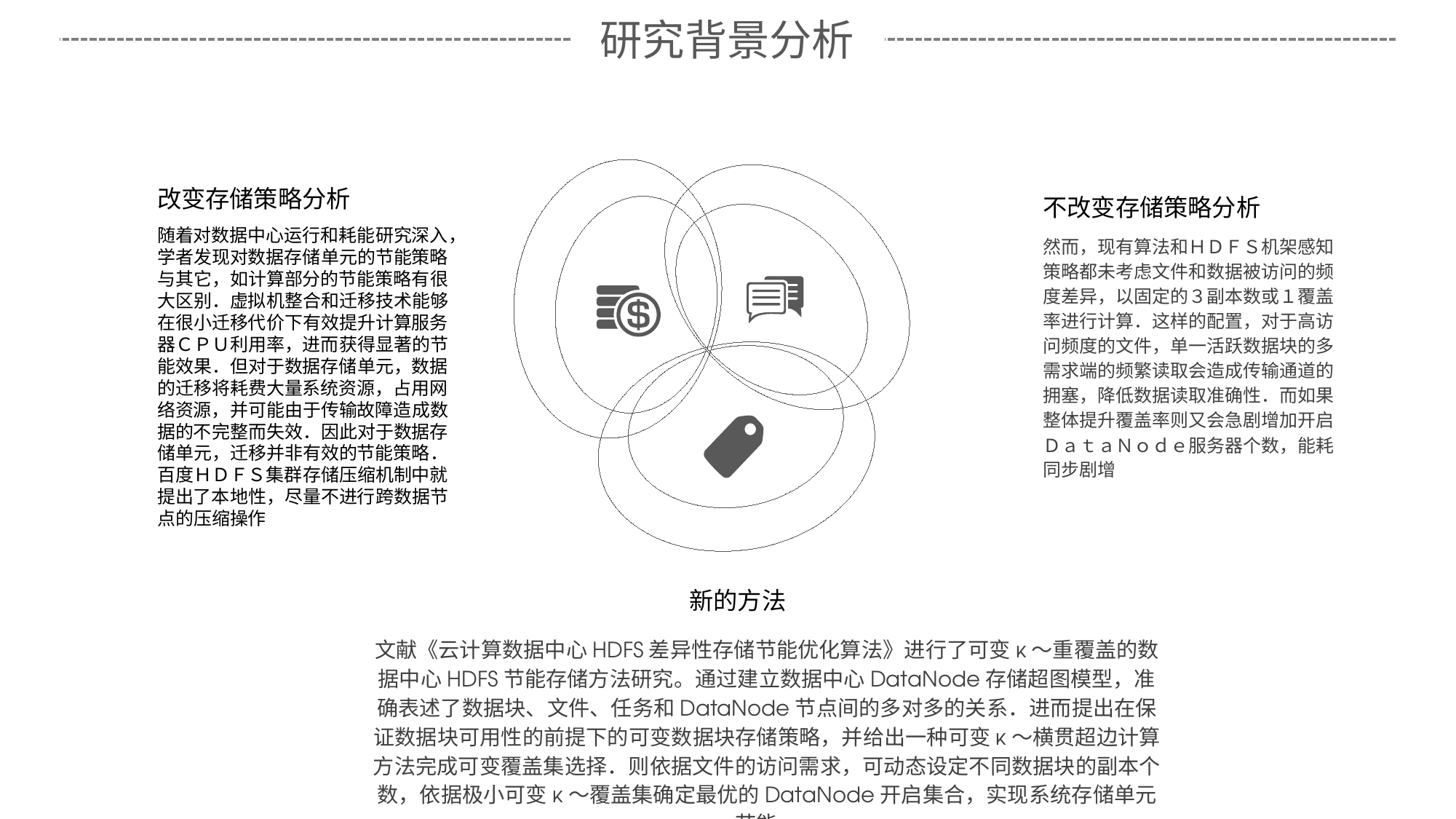

研究背景分析

改变存储策略分析
不改变存储策略分析
随着对数据中心运行和耗能研究深入，学者发现对数据存储单元的节能策略与其它，如计算部分的节能策略有很大区别．虚拟机整合和迁移技术能够在很小迁移代价下有效提升计算服务器ＣＰＵ利用率，进而获得显著的节能效果．但对于数据存储单元，数据的迁移将耗费大量系统资源，占用网络资源，并可能由于传输故障造成数据的不完整而失效．因此对于数据存储单元，迁移并非有效的节能策略．百度ＨＤＦＳ集群存储压缩机制中就提出了本地性，尽量不进行跨数据节点的压缩操作
然而，现有算法和ＨＤＦＳ机架感知策略都未考虑文件和数据被访问的频度差异，以固定的３副本数或１覆盖率进行计算．这样的配置，对于高访问频度的文件，单一活跃数据块的多需求端的频繁读取会造成传输通道的拥塞，降低数据读取准确性．而如果整体提升覆盖率则又会急剧增加开启ＤａｔａＮｏｄｅ服务器个数，能耗同步剧增

新的方法
文献《云计算数据中心HDFS差异性存储节能优化算法》进行了可变κ～重覆盖的数据中心HDFS节能存储方法研究。通过建立数据中心DataNode存储超图模型，准确表述了数据块、文件、任务和DataNode节点间的多对多的关系．进而提出在保证数据块可用性的前提下的可变数据块存储策略，并给出一种可变κ～横贯超边计算方法完成可变覆盖集选择．则依据文件的访问需求，可动态设定不同数据块的副本个数，依据极小可变κ～覆盖集确定最优的DataNode开启集合，实现系统存储单元节能。